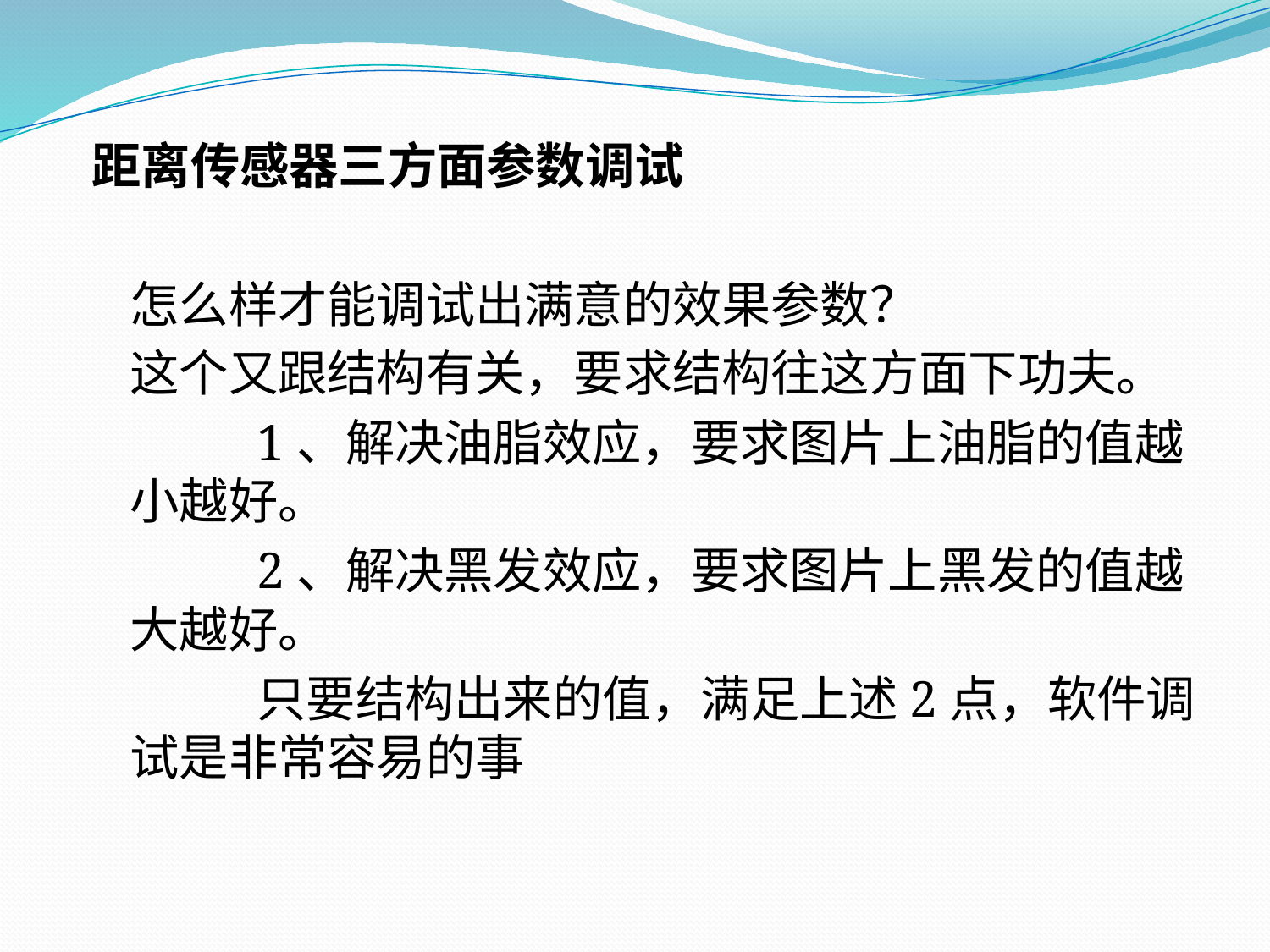

距离传感器三方面参数调试

	怎么样才能调试出满意的效果参数？
	这个又跟结构有关，要求结构往这方面下功夫。
		1、解决油脂效应，要求图片上油脂的值越小越好。
		2、解决黑发效应，要求图片上黑发的值越大越好。
		只要结构出来的值，满足上述2点，软件调试是非常容易的事